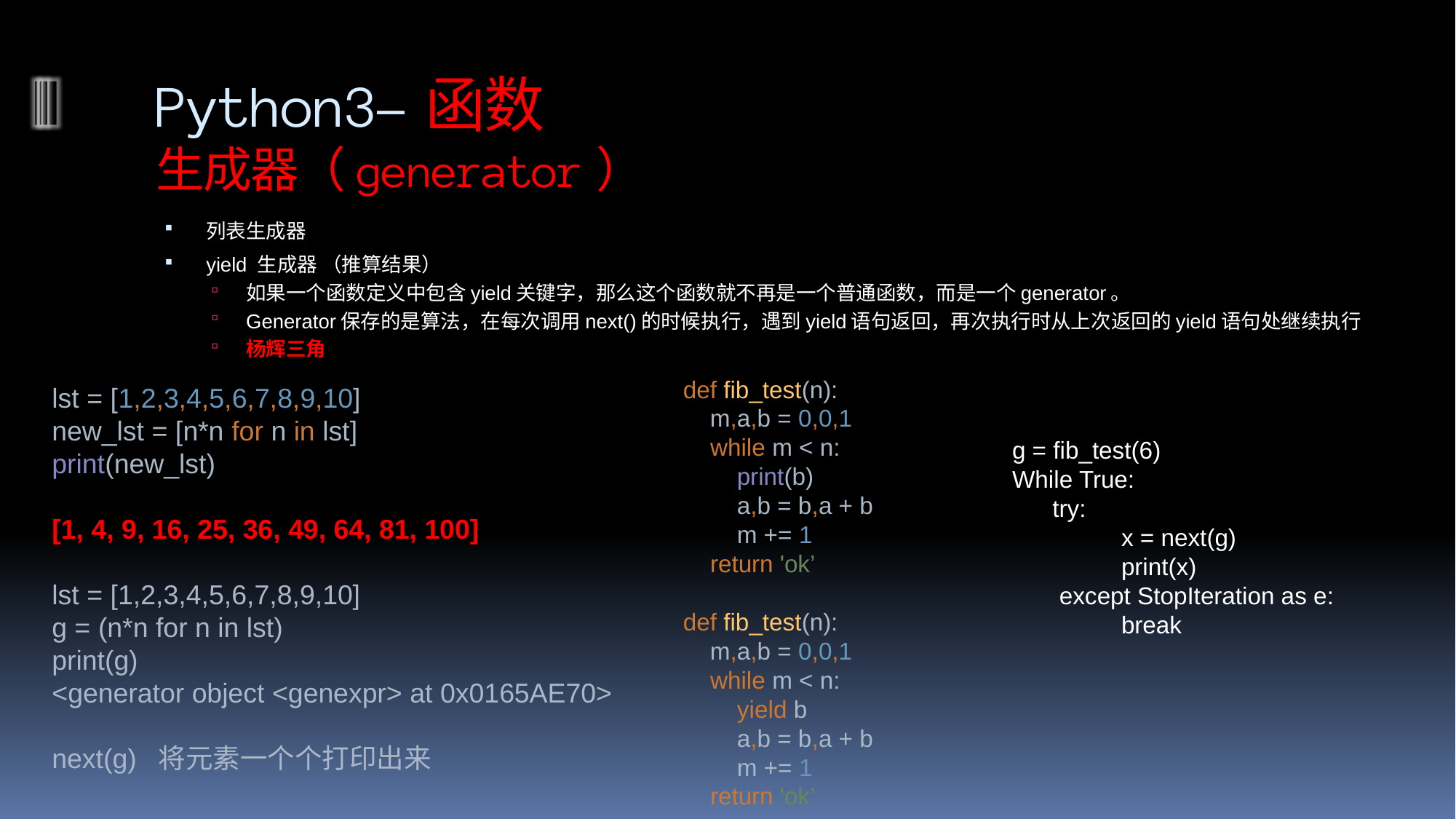

# Python3-函数 生成器（generator）
列表生成器
yield 生成器 （推算结果）
如果一个函数定义中包含yield关键字，那么这个函数就不再是一个普通函数，而是一个generator。
Generator保存的是算法，在每次调用next()的时候执行，遇到yield语句返回，再次执行时从上次返回的yield语句处继续执行
杨辉三角

def fib_test(n):
    m,a,b = 0,0,1
    while m < n:
        print(b)
        a,b = b,a + b
        m += 1
    return 'ok’

def fib_test(n):
    m,a,b = 0,0,1
    while m < n:
        yield b
        a,b = b,a + b
        m += 1
    return 'ok’

lst = [1,2,3,4,5,6,7,8,9,10]
new_lst = [n*n for n in lst]
print(new_lst)

[1, 4, 9, 16, 25, 36, 49, 64, 81, 100]

lst = [1,2,3,4,5,6,7,8,9,10]
g = (n*n for n in lst)
print(g)
<generator object <genexpr> at 0x0165AE70>

next(g)  将元素一个个打印出来

g = fib_test(6)
While True:
      try:
	x = next(g)
	print(x)
       except StopIteration as e:
	break